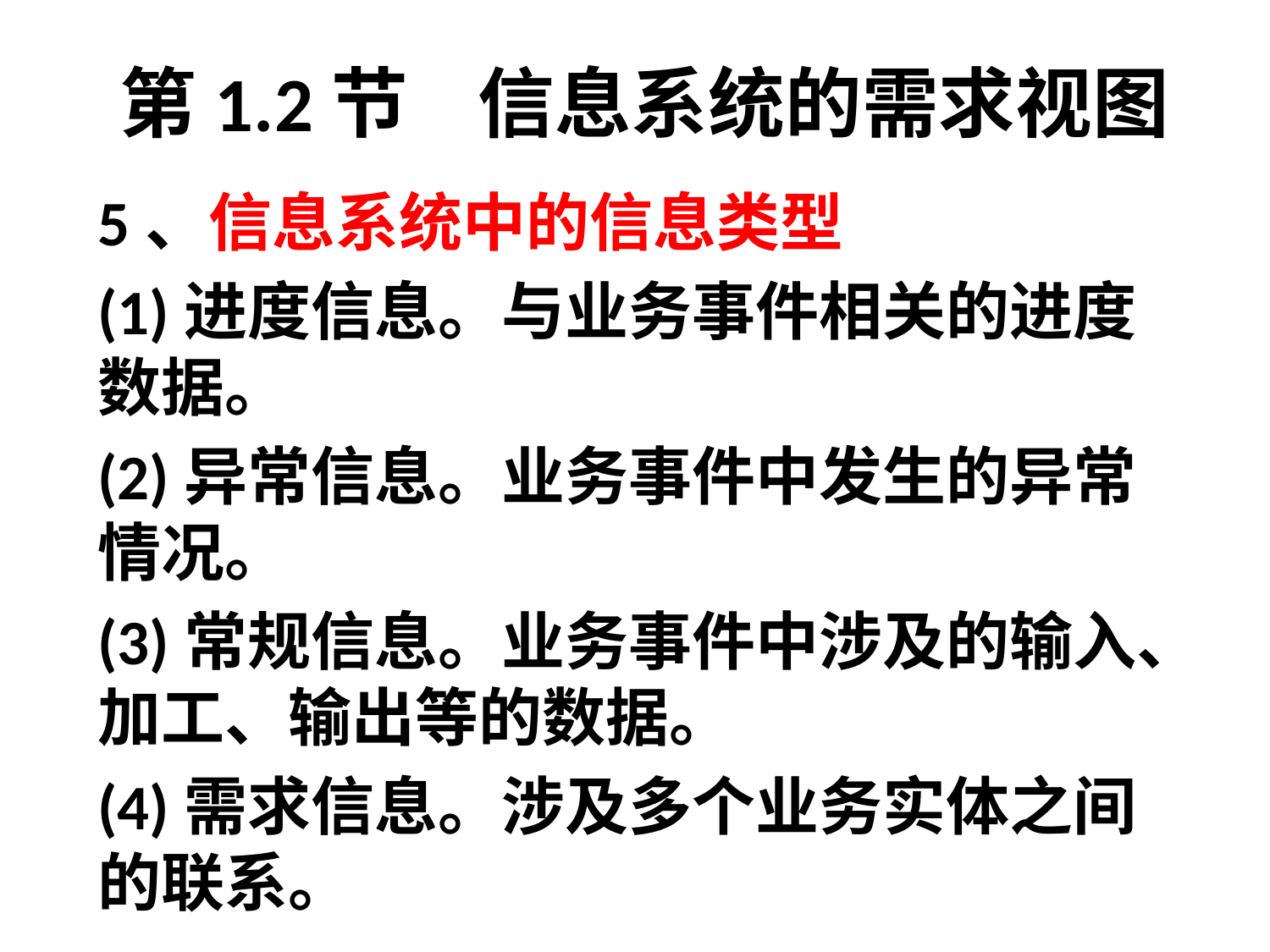

# 第1.2节    信息系统的需求视图
5、信息系统中的信息类型
(1)进度信息。与业务事件相关的进度数据。
(2)异常信息。业务事件中发生的异常情况。
(3)常规信息。业务事件中涉及的输入、加工、输出等的数据。
(4)需求信息。涉及多个业务实体之间的联系。